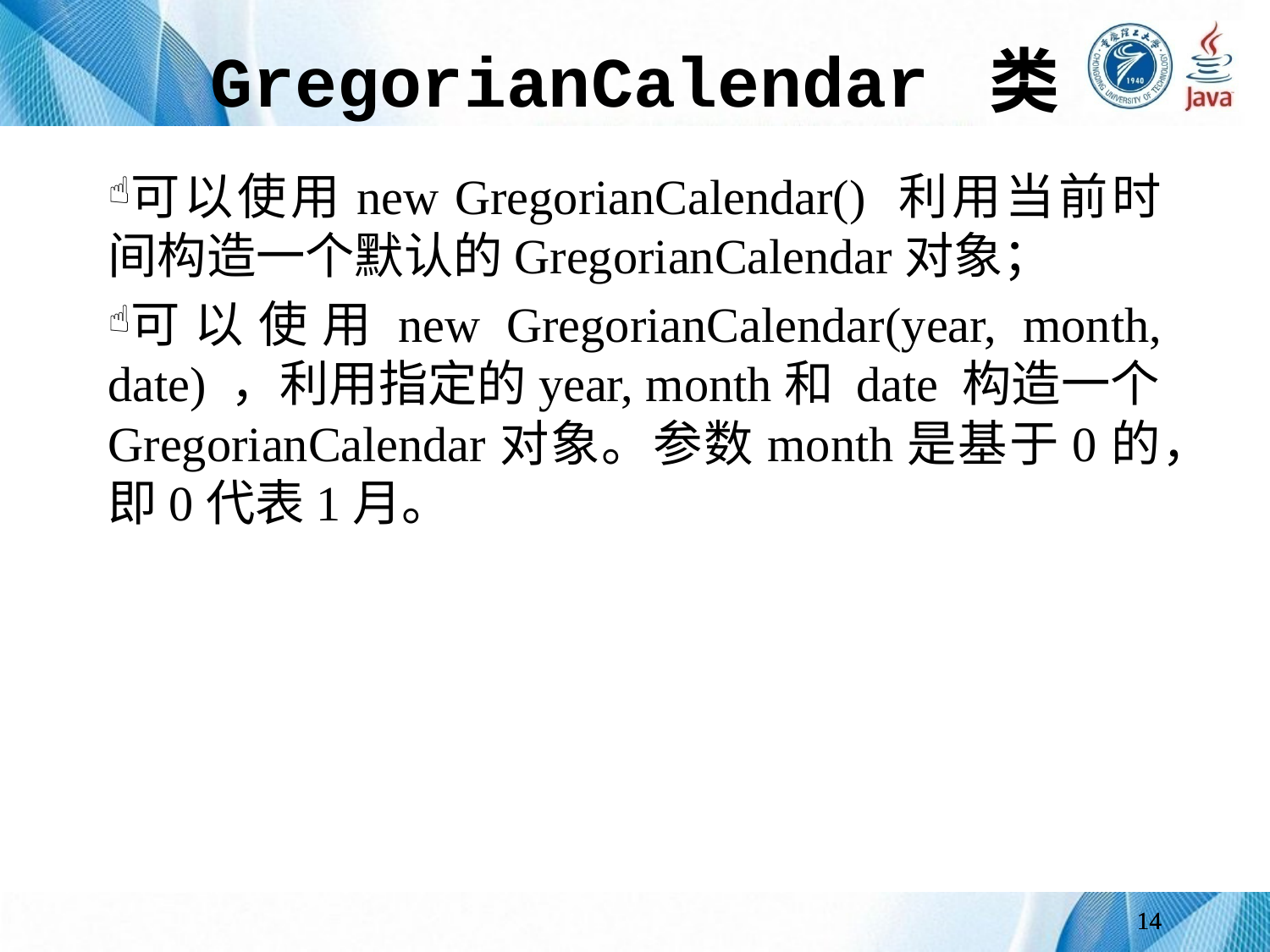

# GregorianCalendar 类
可以使用new GregorianCalendar() 利用当前时间构造一个默认的GregorianCalendar对象；
可以使用new GregorianCalendar(year, month, date) ，利用指定的year, month和 date 构造一个GregorianCalendar对象。参数month是基于0的，即0代表1月。
14
14